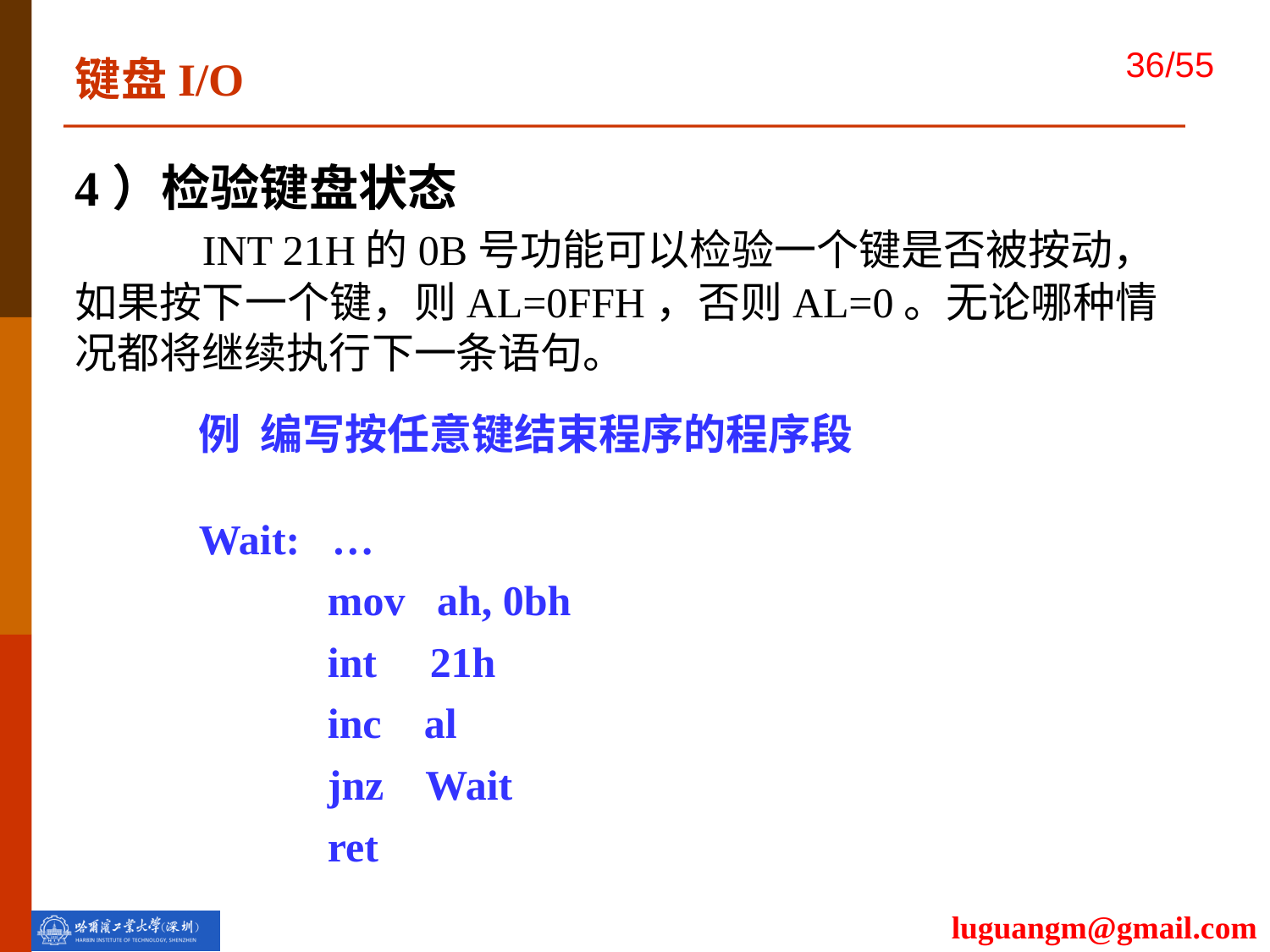

键盘I/O
4）检验键盘状态
	INT 21H的0B号功能可以检验一个键是否被按动，如果按下一个键，则AL=0FFH，否则AL=0。无论哪种情况都将继续执行下一条语句。
例  编写按任意键结束程序的程序段
Wait:   …
    mov   ah, 0bh
    int     21h
    inc    al
    jnz    Wait
    ret